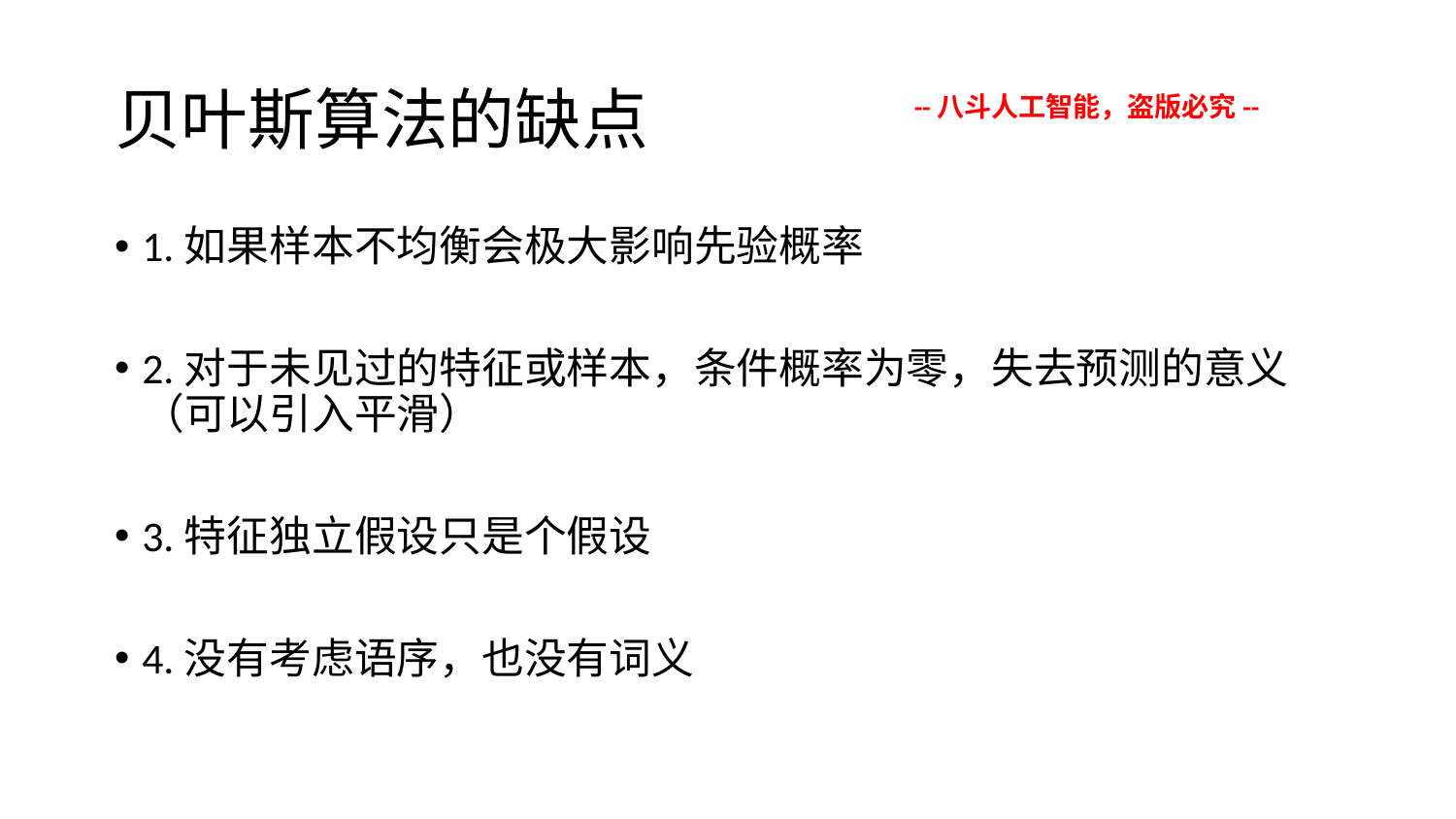

# 贝叶斯算法的缺点
--八斗人工智能，盗版必究--
1.如果样本不均衡会极大影响先验概率

2.对于未见过的特征或样本，条件概率为零，失去预测的意义（可以引入平滑）

3.特征独立假设只是个假设

4.没有考虑语序，也没有词义